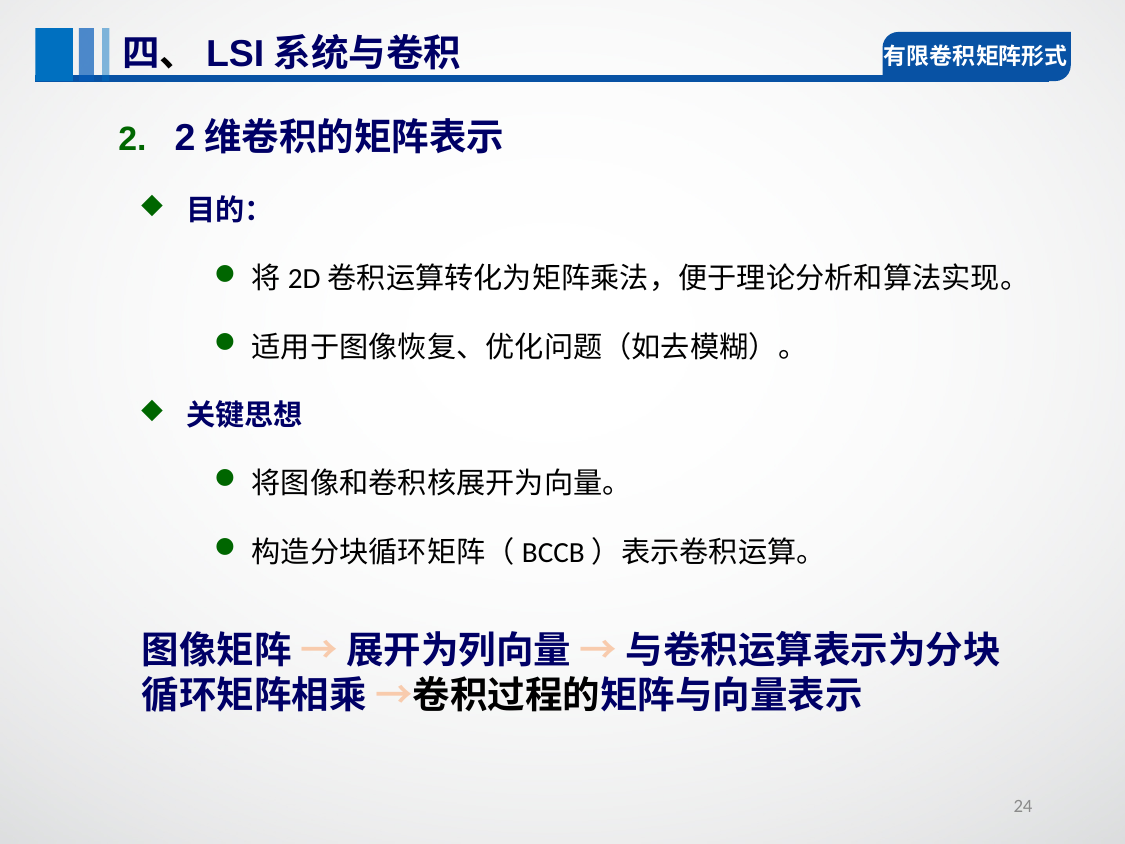

四、LSI系统与卷积
有限卷积矩阵形式
2维卷积的矩阵表示
目的：
将2D卷积运算转化为矩阵乘法，便于理论分析和算法实现。
适用于图像恢复、优化问题（如去模糊）。
关键思想
将图像和卷积核展开为向量。
构造分块循环矩阵（BCCB）表示卷积运算。

图像矩阵 → 展开为列向量 → 与卷积运算表示为分块循环矩阵相乘 →卷积过程的矩阵与向量表示

24